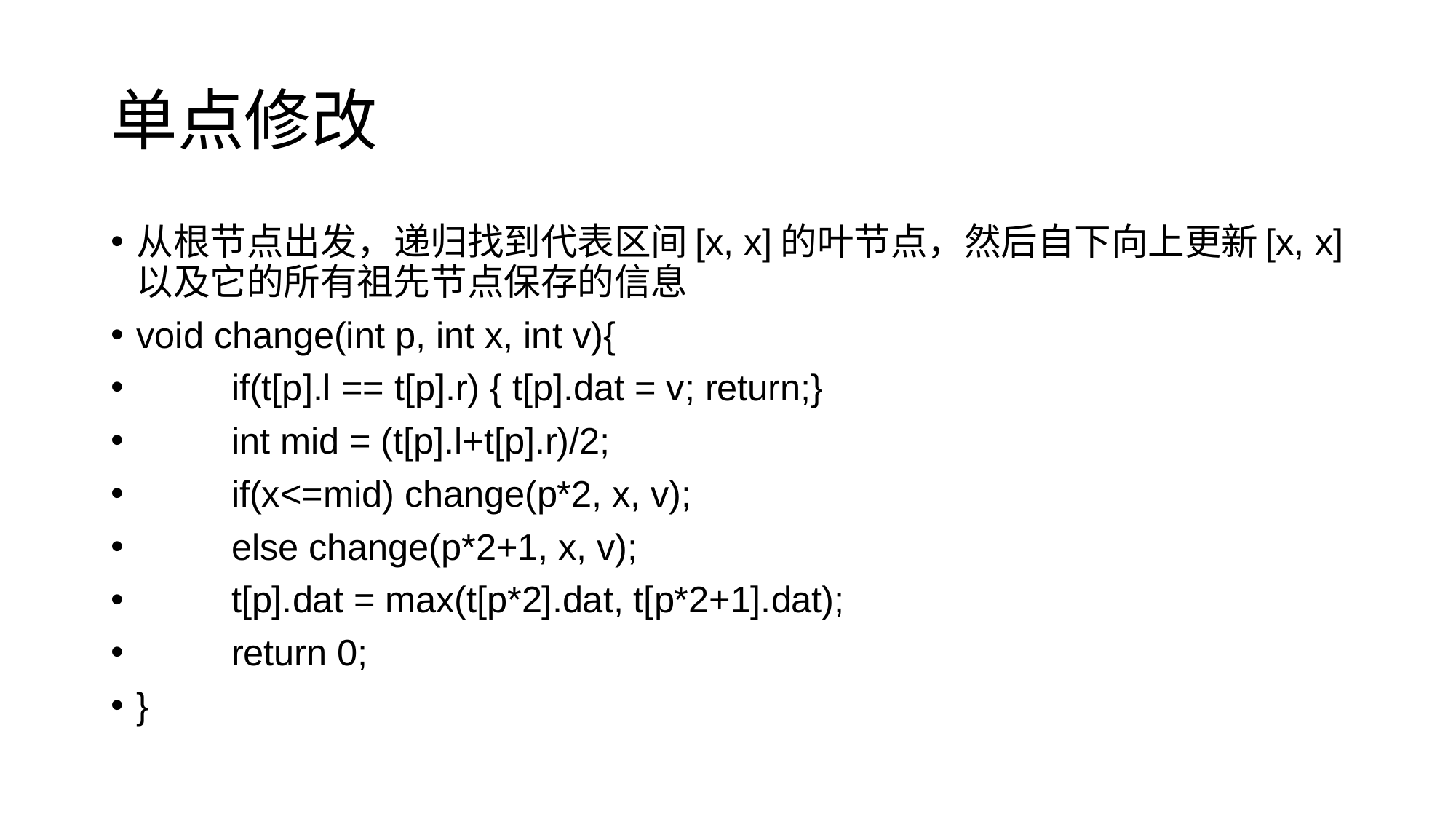

# 单点修改
从根节点出发，递归找到代表区间[x, x]的叶节点，然后自下向上更新[x, x]以及它的所有祖先节点保存的信息
void change(int p, int x, int v){
	if(t[p].l == t[p].r) { t[p].dat = v; return;}
	int mid = (t[p].l+t[p].r)/2;
	if(x<=mid) change(p*2, x, v);
	else change(p*2+1, x, v);
	t[p].dat = max(t[p*2].dat, t[p*2+1].dat);
	return 0;
}